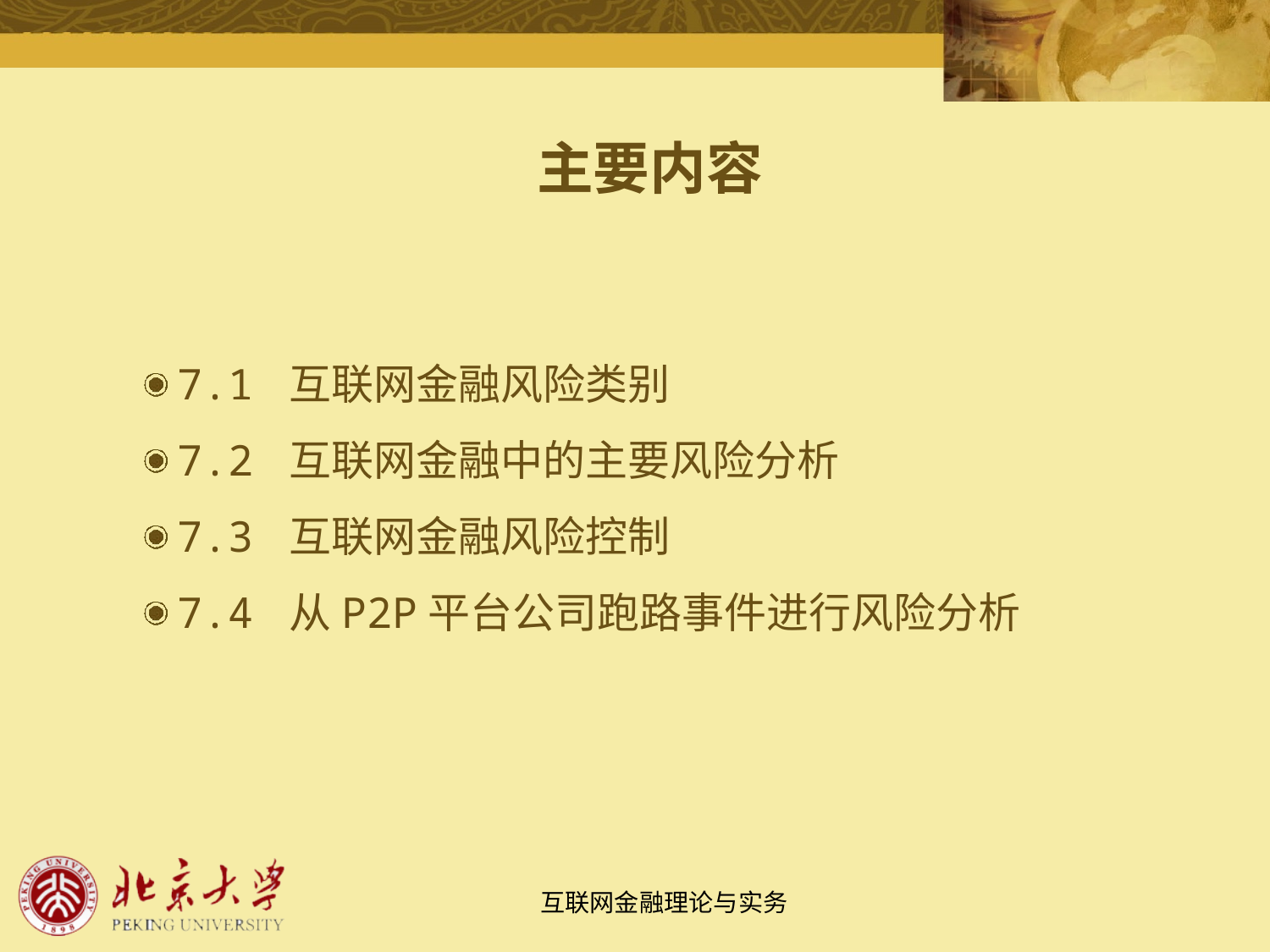

主要内容
7.1 互联网金融风险类别
7.2 互联网金融中的主要风险分析
7.3 互联网金融风险控制
7.4 从P2P平台公司跑路事件进行风险分析